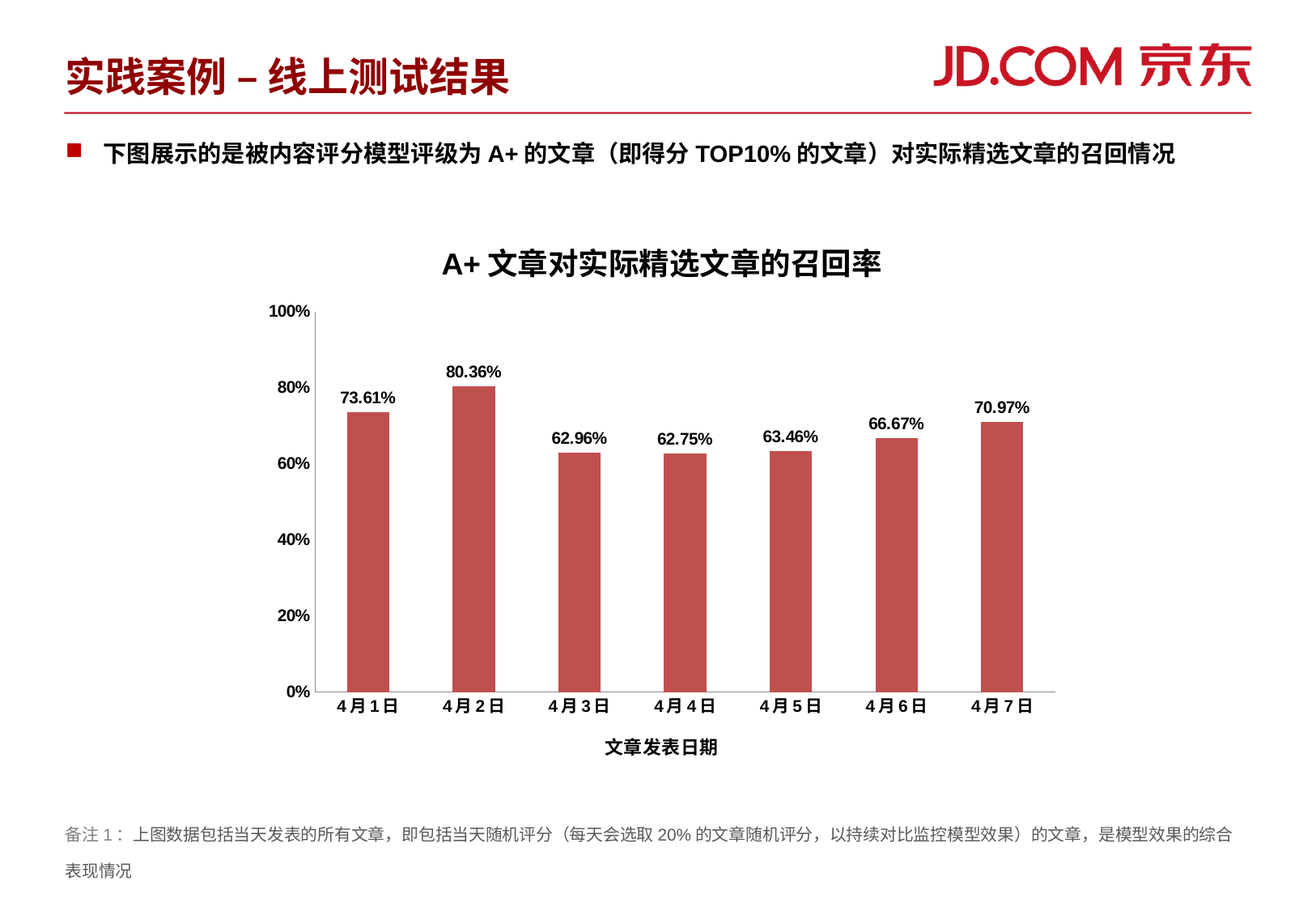

实践案例 – 线上测试结果
下图展示的是被内容评分模型评级为A+的文章（即得分TOP10%的文章）对实际精选文章的召回情况

### Chart: A+文章对实际精选文章的召回率

| Category | 精选召回率 |
|---|---|
| 43191 | 0.7361 |
| 43192 | 0.8036 |
| 43193 | 0.6296 |
| 43194 | 0.6275 |
| 43195 | 0.6346 |
| 43196 | 0.6667 |
| 43197 | 0.7097 |
备注1：上图数据包括当天发表的所有文章，即包括当天随机评分（每天会选取20%的文章随机评分，以持续对比监控模型效果）的文章，是模型效果的综合表现情况